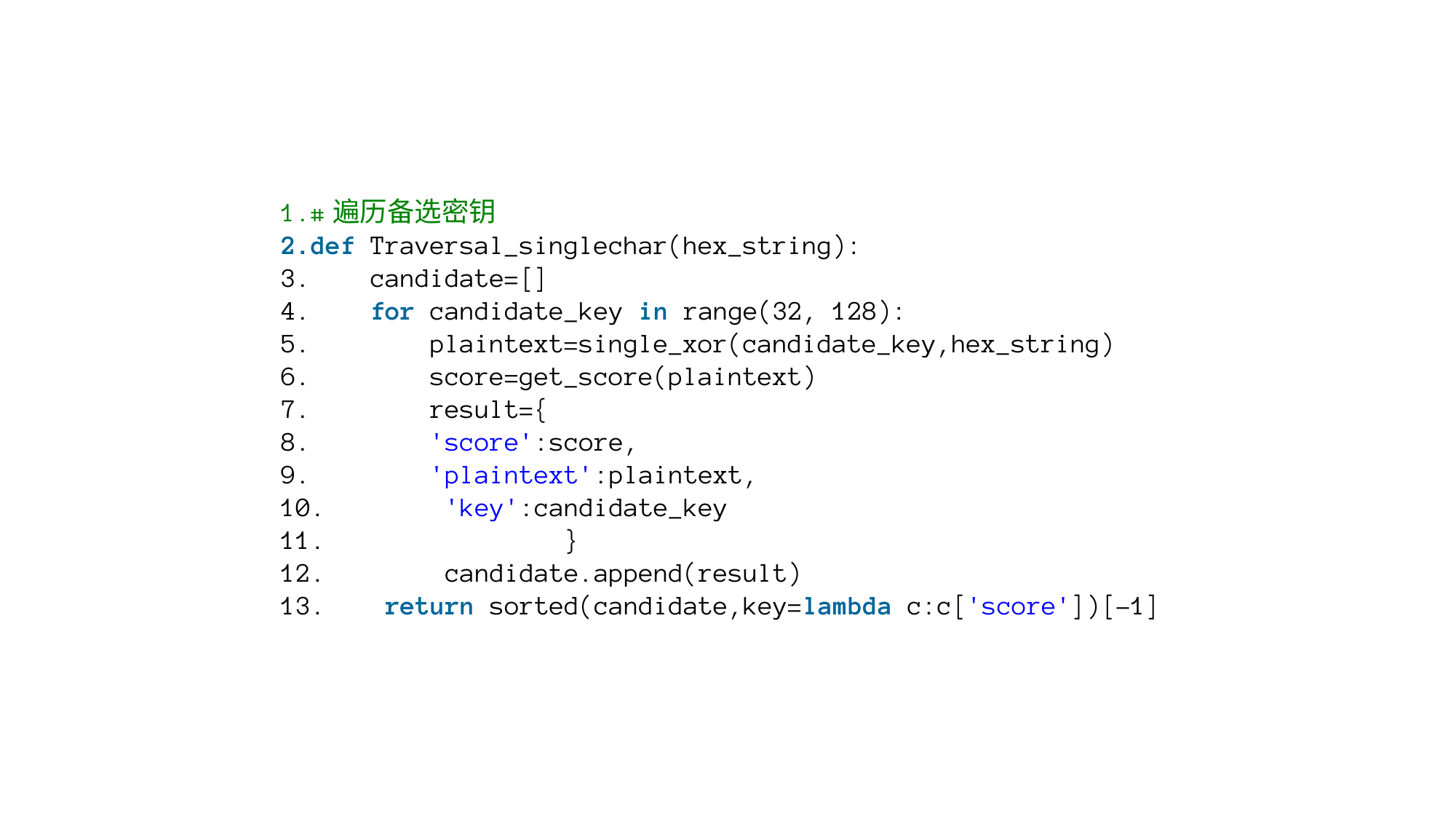

#遍历备选密钥
def Traversal_singlechar(hex_string):
    candidate=[]
    for candidate_key in range(32, 128):
        plaintext=single_xor(candidate_key,hex_string)
        score=get_score(plaintext)
        result={
        'score':score,
        'plaintext':plaintext,
        'key':candidate_key
                }
        candidate.append(result)
    return sorted(candidate,key=lambda c:c['score'])[-1]